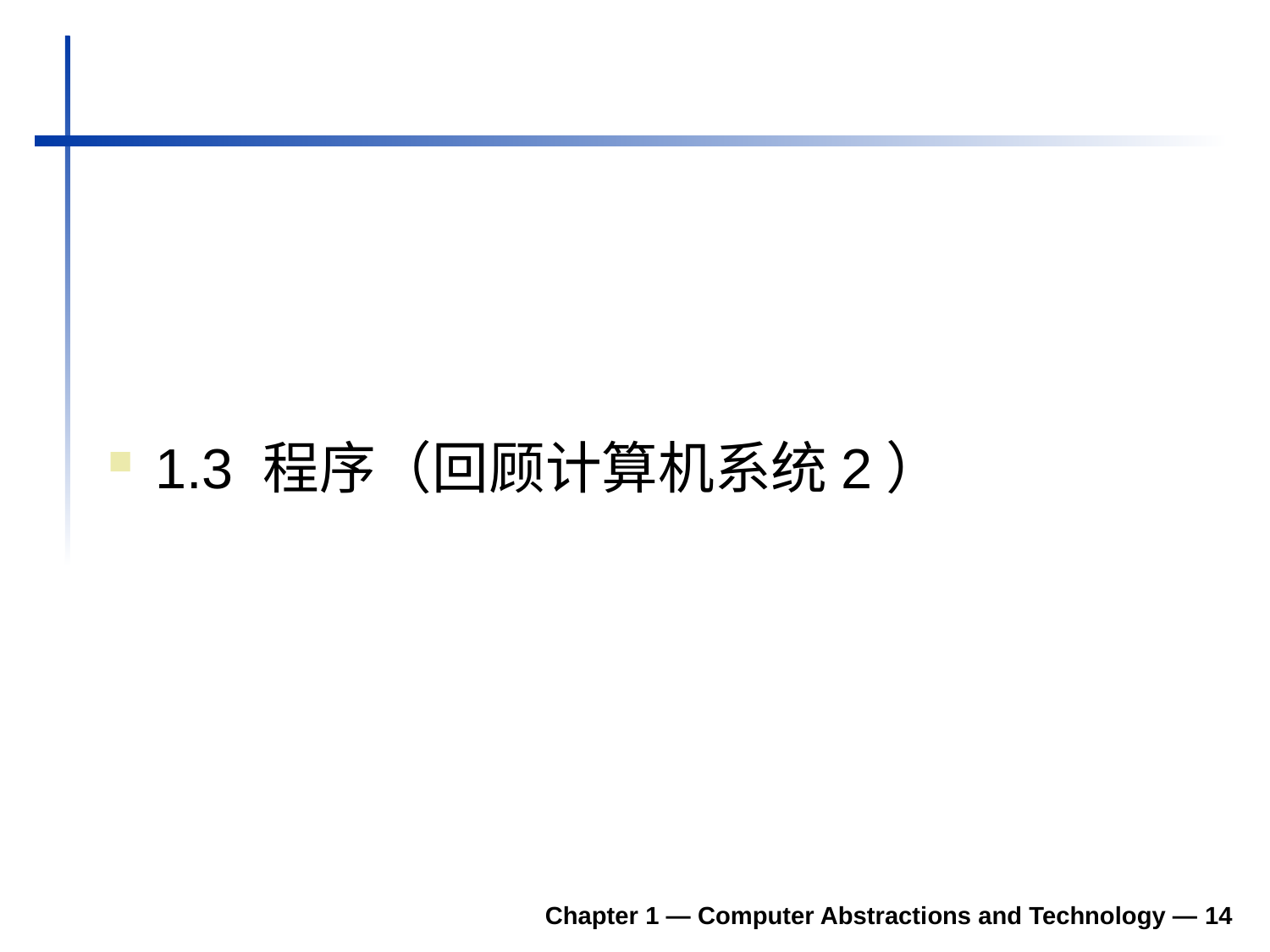

#
1.3 程序（回顾计算机系统2）
Chapter 1 — Computer Abstractions and Technology — 14